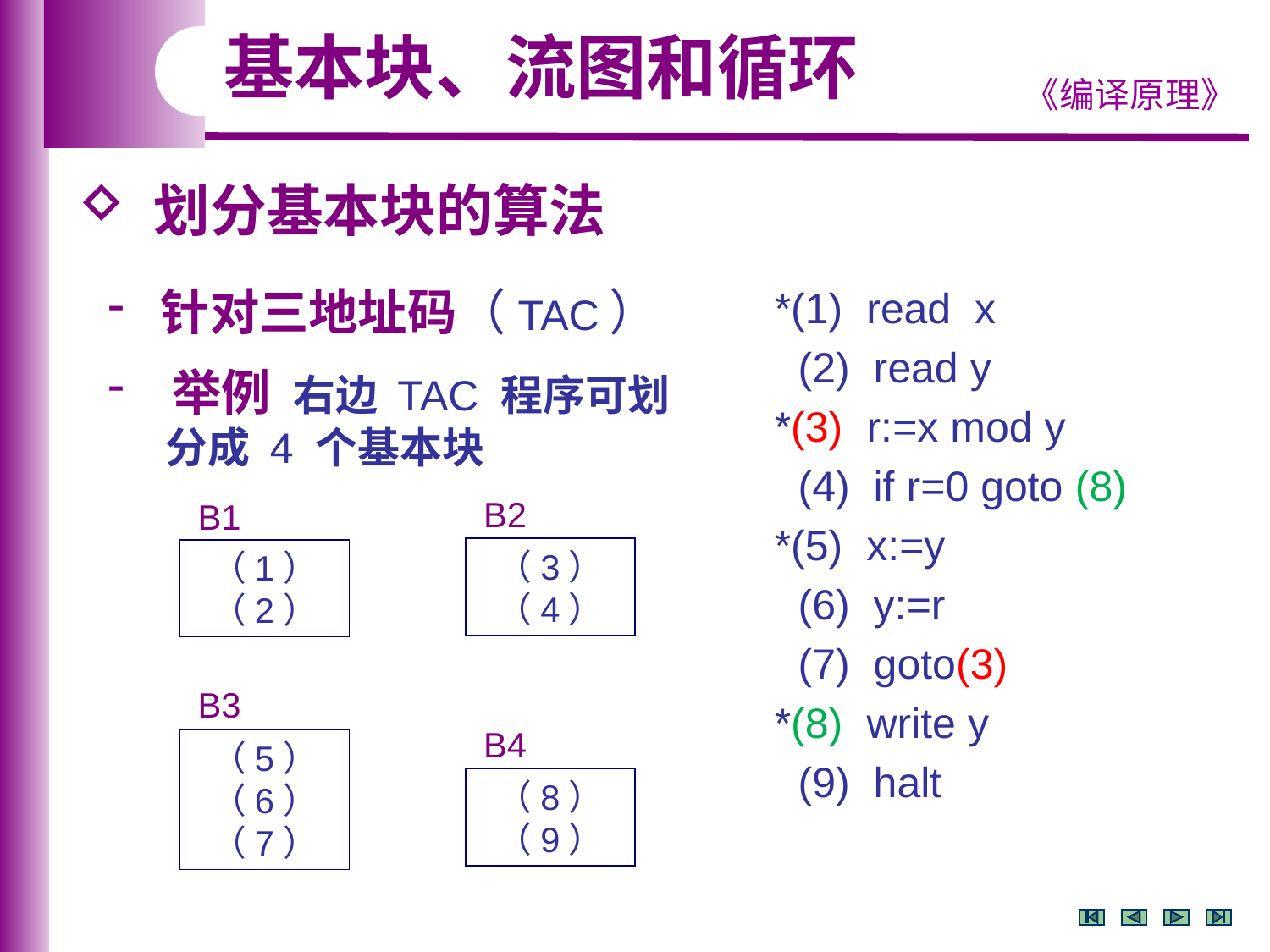

基本块、流图和循环
 划分基本块的算法
 针对三地址码（TAC）

  举例  右边 TAC 程序可划
     分成 4 个基本块
*(1)  read  x
  (2)  read y
*(3)  r:=x mod y
  (4)  if r=0 goto (8)
*(5)  x:=y
  (6)  y:=r
  (7)  goto(3)
*(8)  write y
  (9)  halt
B2
B1
（3）
（4）
（1）
（2）
B3
B4
（5） （6）
（7）
（8）
（9）